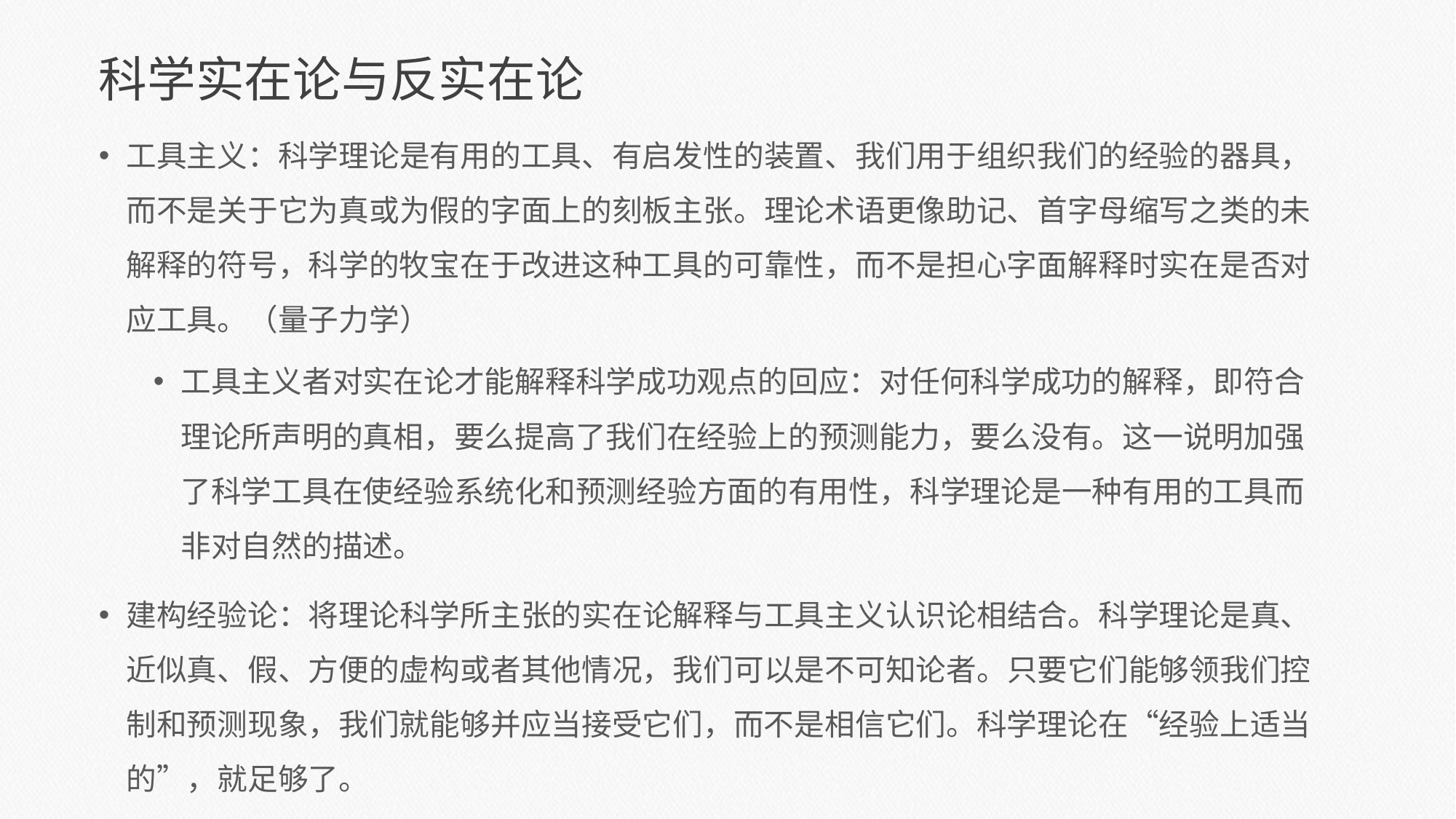

科学实在论与反实在论
工具主义：科学理论是有用的工具、有启发性的装置、我们用于组织我们的经验的器具，而不是关于它为真或为假的字面上的刻板主张。理论术语更像助记、首字母缩写之类的未解释的符号，科学的牧宝在于改进这种工具的可靠性，而不是担心字面解释时实在是否对应工具。（量子力学）
工具主义者对实在论才能解释科学成功观点的回应：对任何科学成功的解释，即符合理论所声明的真相，要么提高了我们在经验上的预测能力，要么没有。这一说明加强了科学工具在使经验系统化和预测经验方面的有用性，科学理论是一种有用的工具而非对自然的描述。
建构经验论：将理论科学所主张的实在论解释与工具主义认识论相结合。科学理论是真、近似真、假、方便的虚构或者其他情况，我们可以是不可知论者。只要它们能够领我们控制和预测现象，我们就能够并应当接受它们，而不是相信它们。科学理论在“经验上适当的”，就足够了。